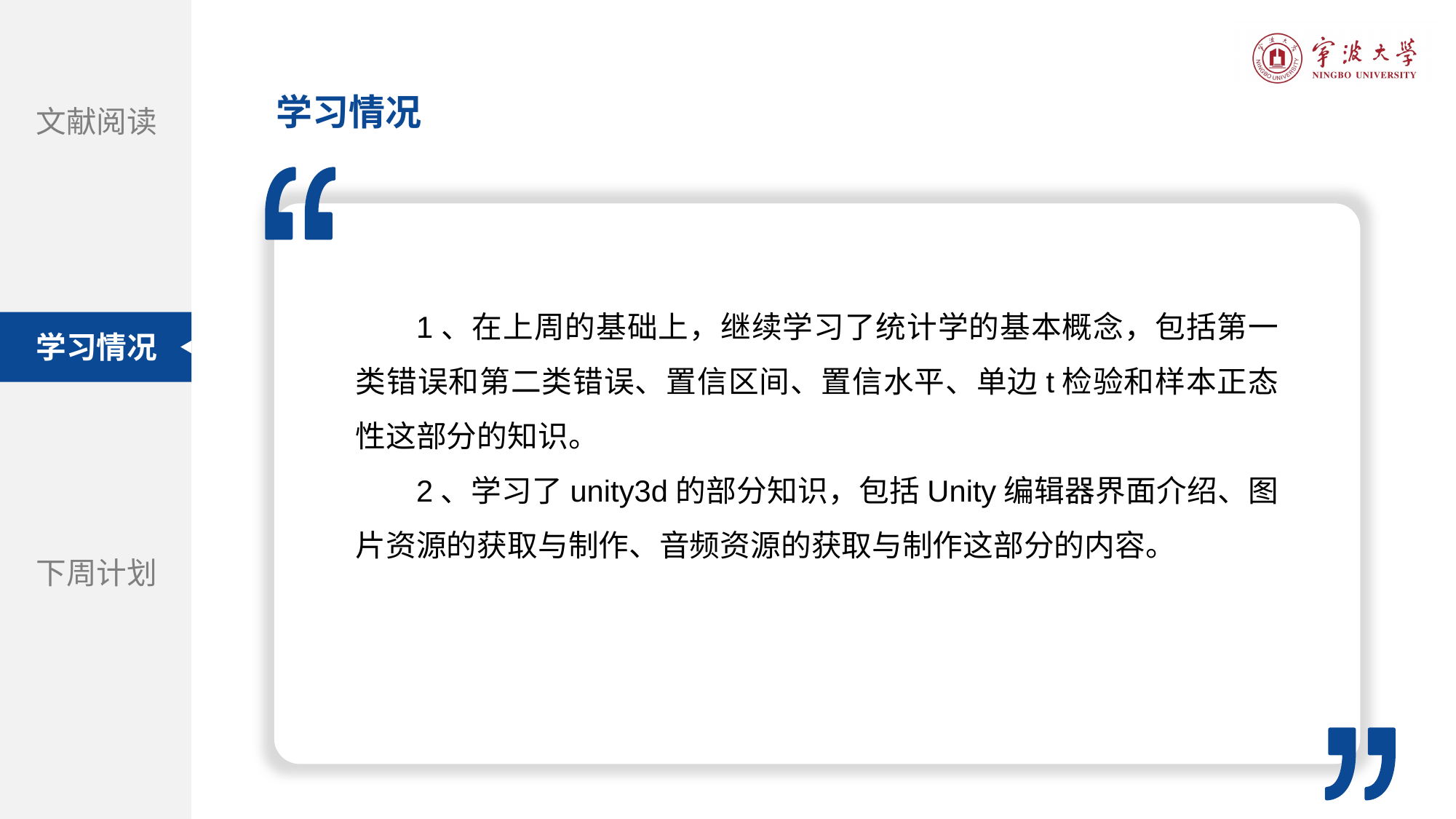

学习情况
文献阅读

1、在上周的基础上，继续学习了统计学的基本概念，包括第一类错误和第二类错误、置信区间、置信水平、单边t检验和样本正态性这部分的知识。
2、学习了unity3d的部分知识，包括Unity编辑器界面介绍、图片资源的获取与制作、音频资源的获取与制作这部分的内容。

学习情况
下周计划